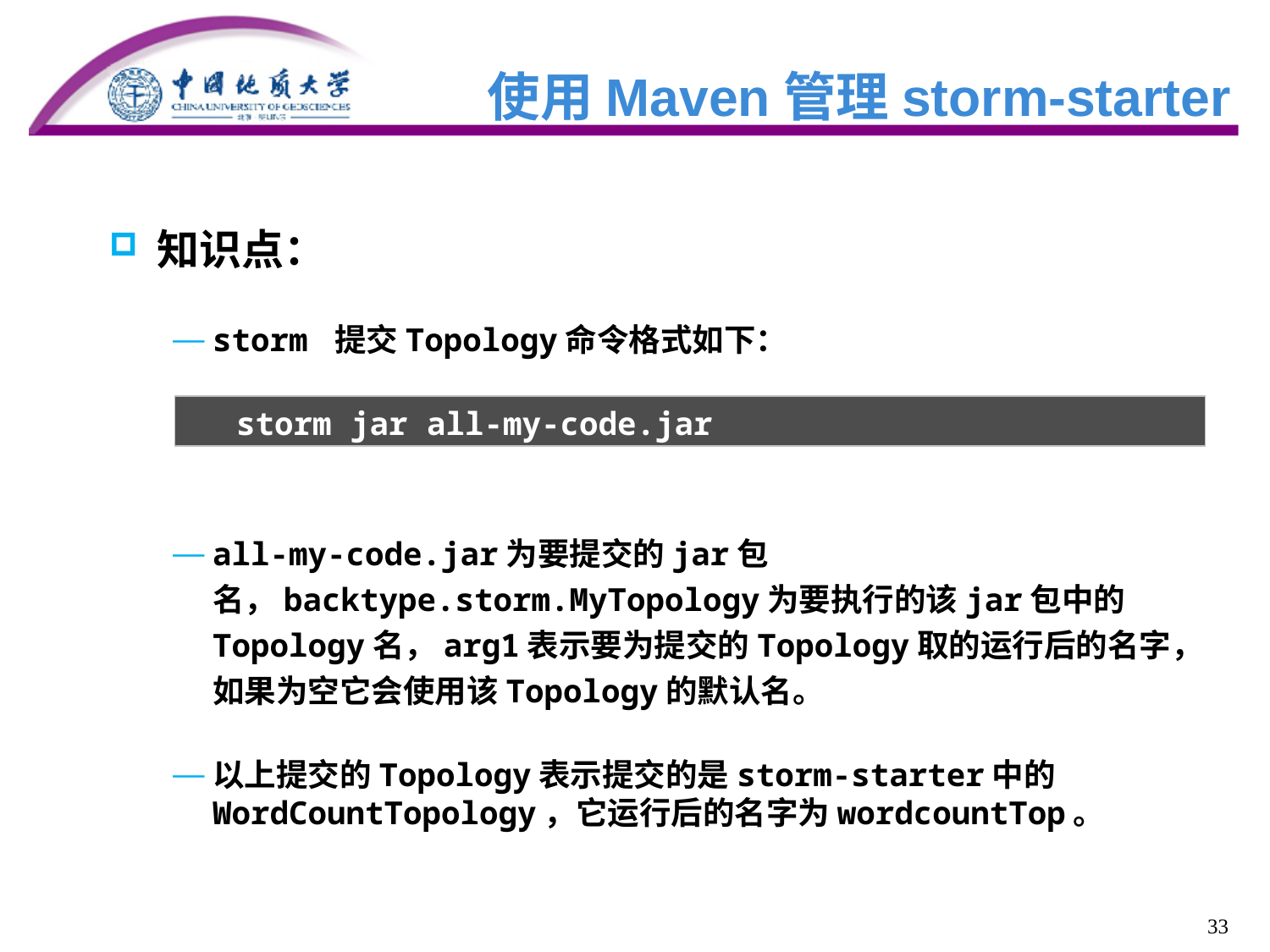

# 使用Maven管理storm-starter
知识点：
storm 提交Topology命令格式如下：
storm jar all-my-code.jar backtype.storm.MyTopology arg1
all-my-code.jar为要提交的jar包名，backtype.storm.MyTopology为要执行的该jar包中的Topology名，arg1表示要为提交的Topology取的运行后的名字，如果为空它会使用该Topology的默认名。
以上提交的Topology表示提交的是storm-starter中的WordCountTopology，它运行后的名字为wordcountTop。